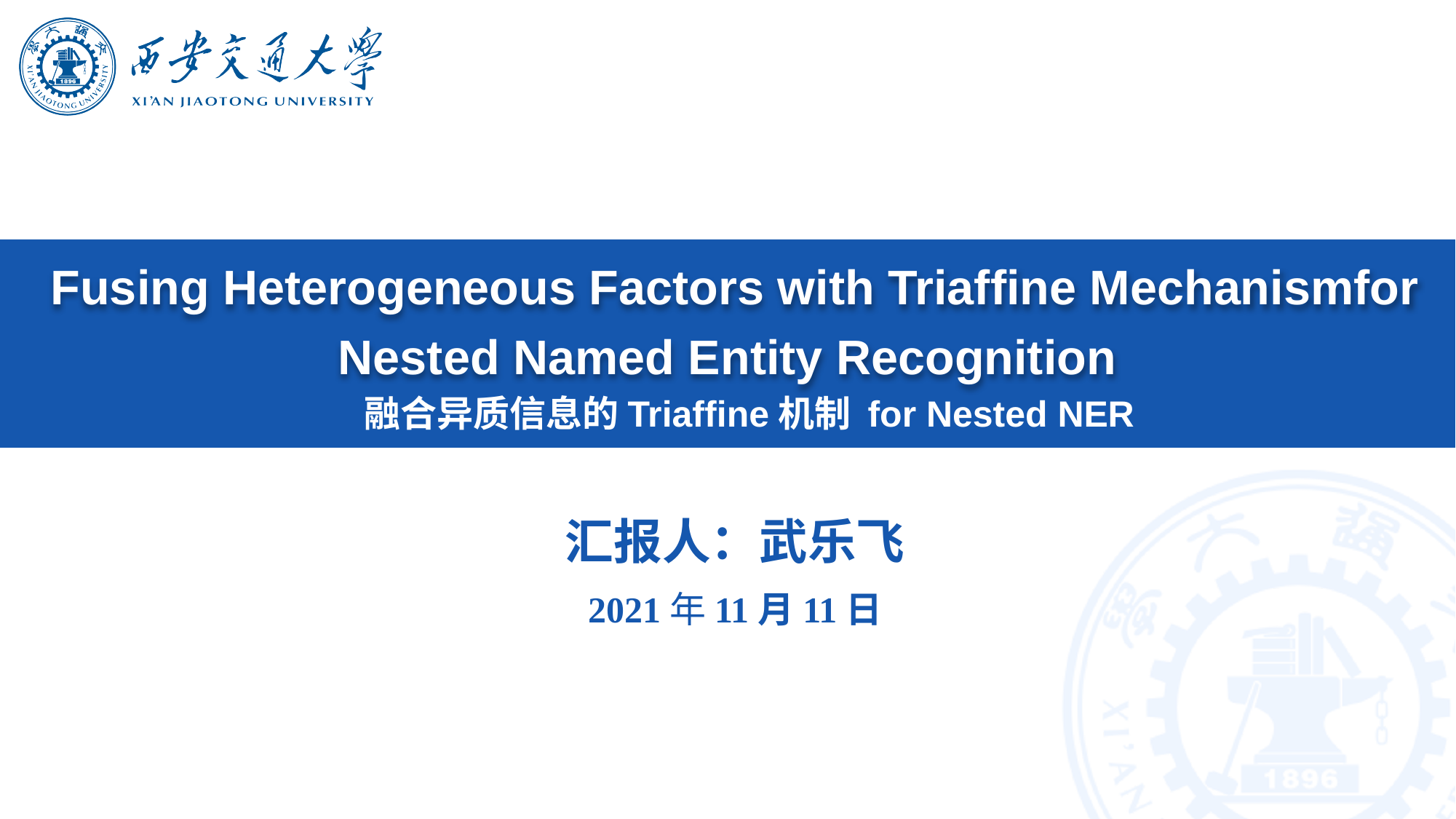

Fusing Heterogeneous Factors with Triaffine Mechanismfor Nested Named Entity Recognition
融合异质信息的Triaffine机制 for Nested NER
汇报人：武乐飞
2021年11月11日